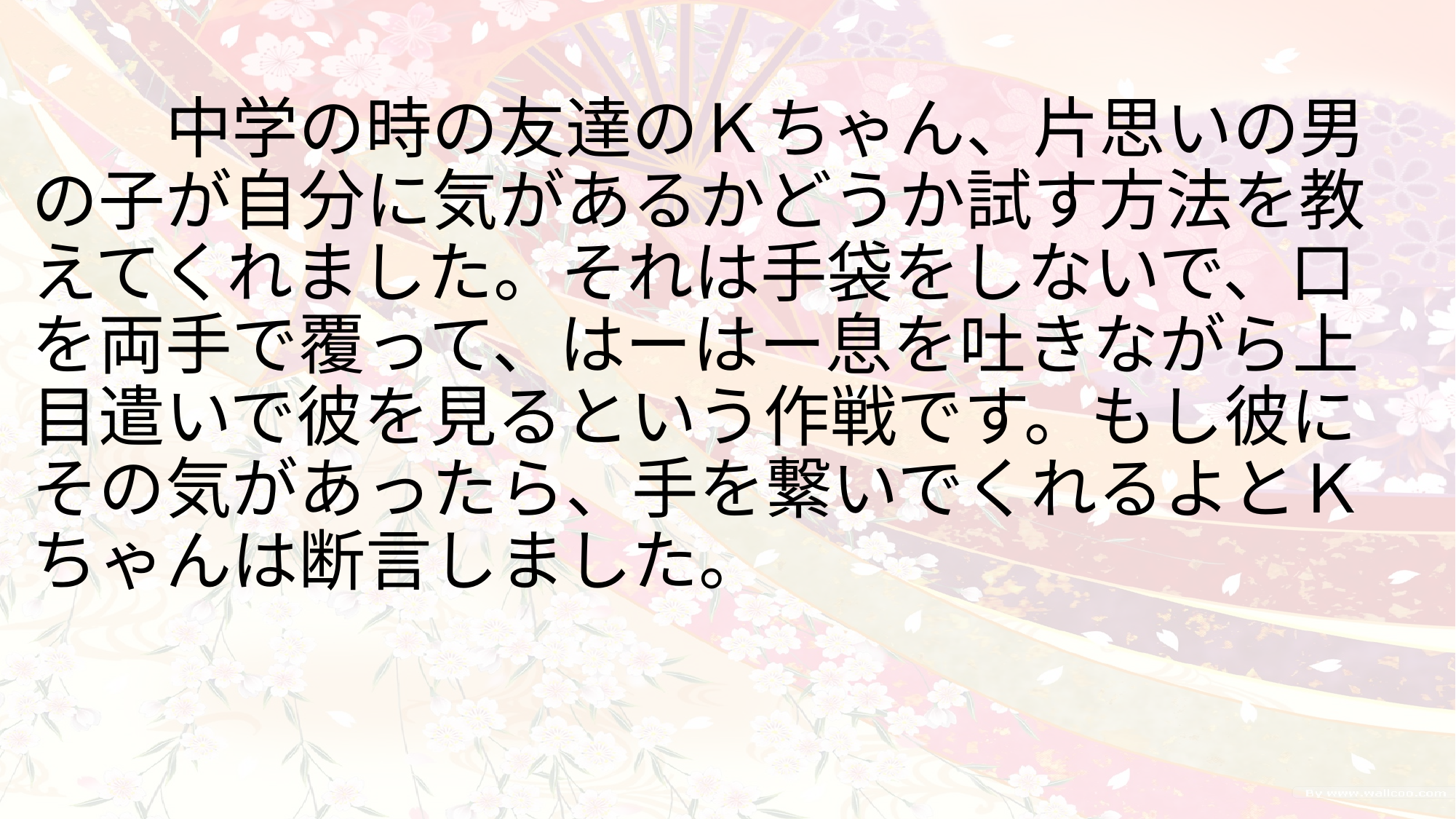

中学の時の友達のＫちゃん、片思いの男の子が自分に気があるかどうか試す方法を教えてくれました。それは手袋をしないで、口を両手で覆って、はーはー息を吐きながら上目遣いで彼を見るという作戦です。もし彼にその気があったら、手を繋いでくれるよとＫちゃんは断言しました。